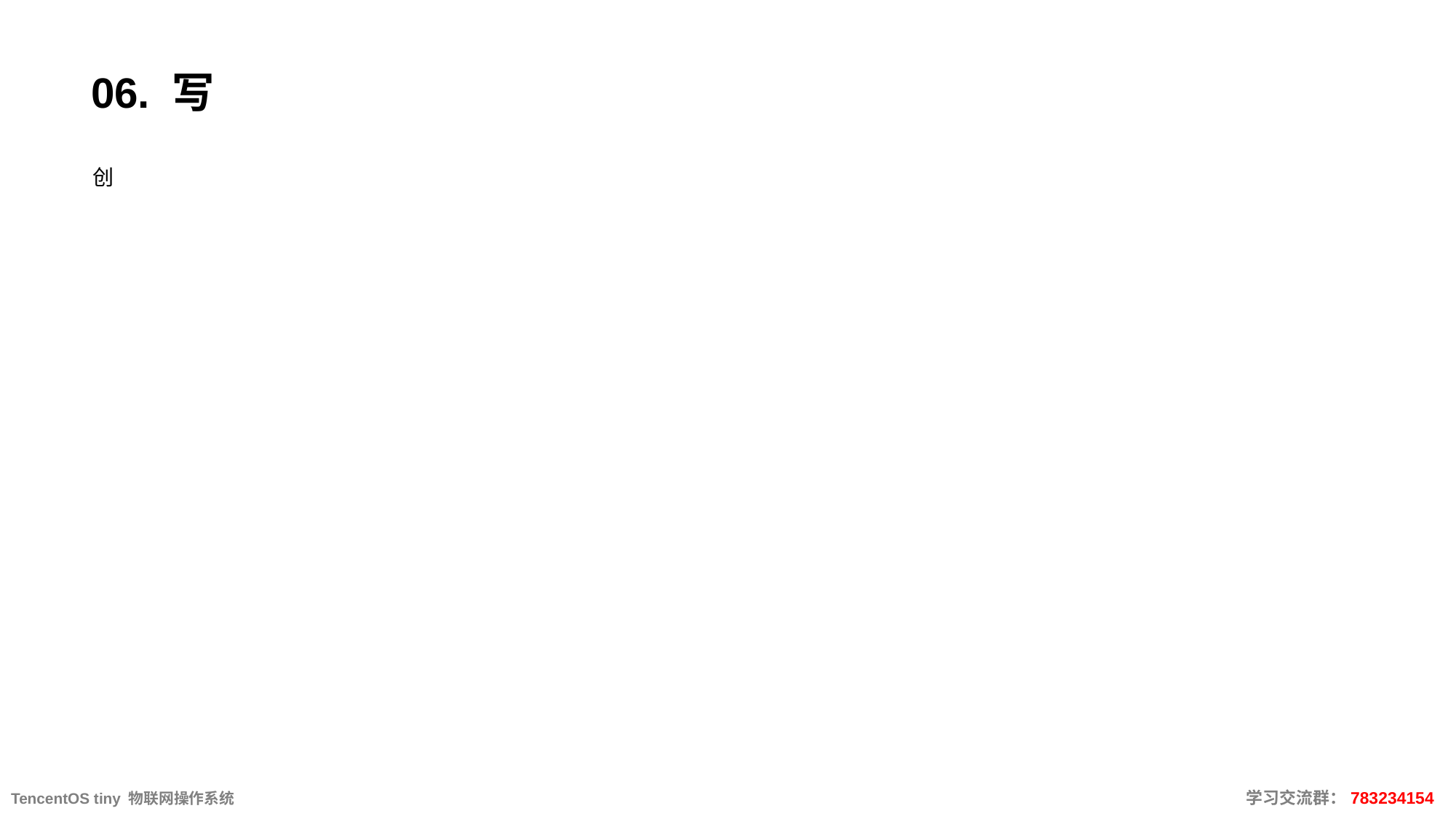

# 06. 写
创

TencentOS tiny 物联网操作系统									          学习交流群：783234154